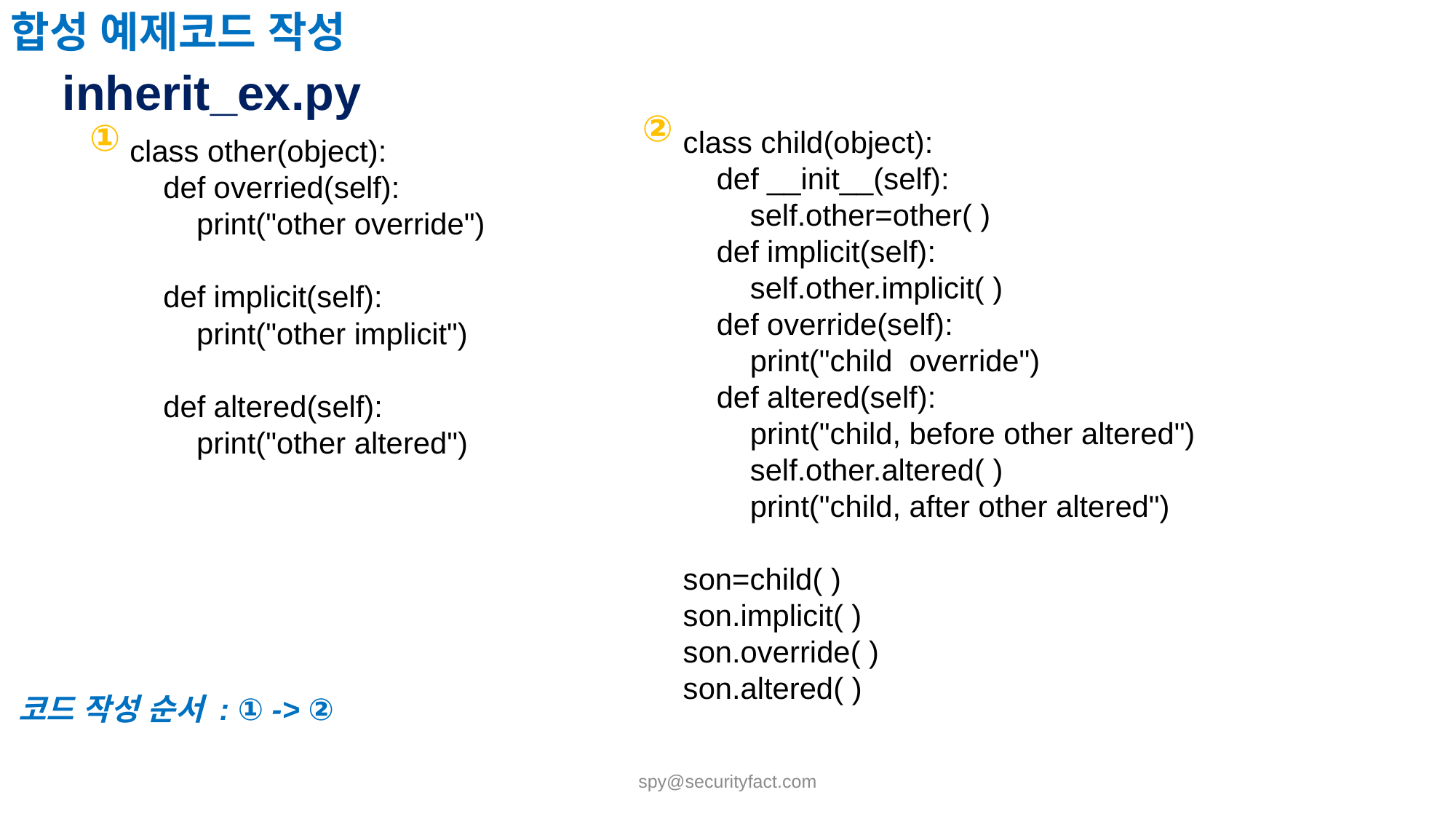

합성 예제코드 작성
inherit_ex.py
②
①
class child(object):
    def __init__(self):
        self.other=other( )
    def implicit(self):
        self.other.implicit( )
    def override(self):
        print("child  override")
    def altered(self):
        print("child, before other altered")
        self.other.altered( )
        print("child, after other altered")

son=child( )
son.implicit( )
son.override( )
son.altered( )
class other(object):
    def overried(self):
        print("other override")

    def implicit(self):
        print("other implicit")

    def altered(self):
        print("other altered")
코드 작성 순서 : ① -> ②
spy@securityfact.com